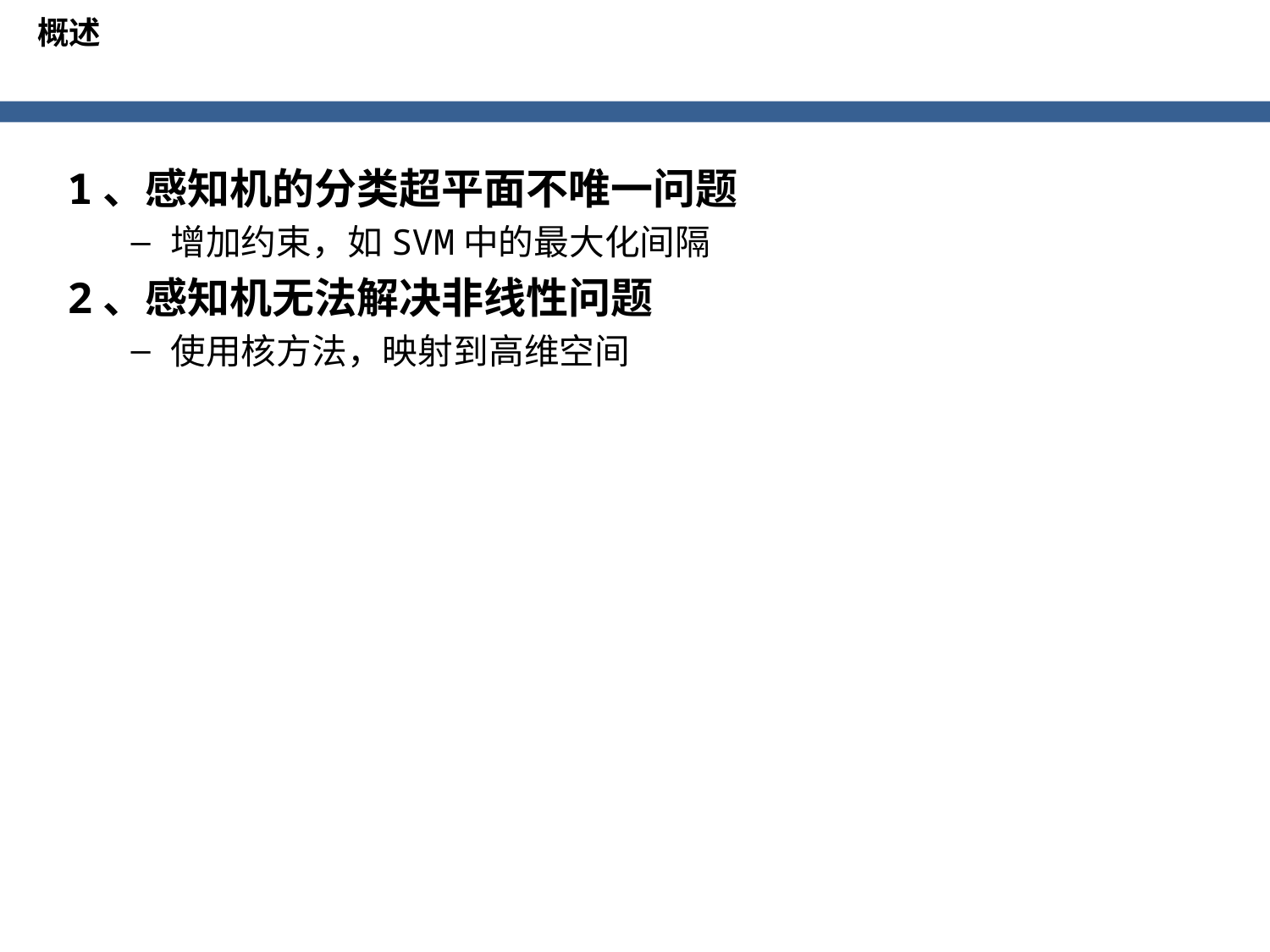

概述
1、感知机的分类超平面不唯一问题
增加约束，如SVM中的最大化间隔
2、感知机无法解决非线性问题
使用核方法，映射到高维空间